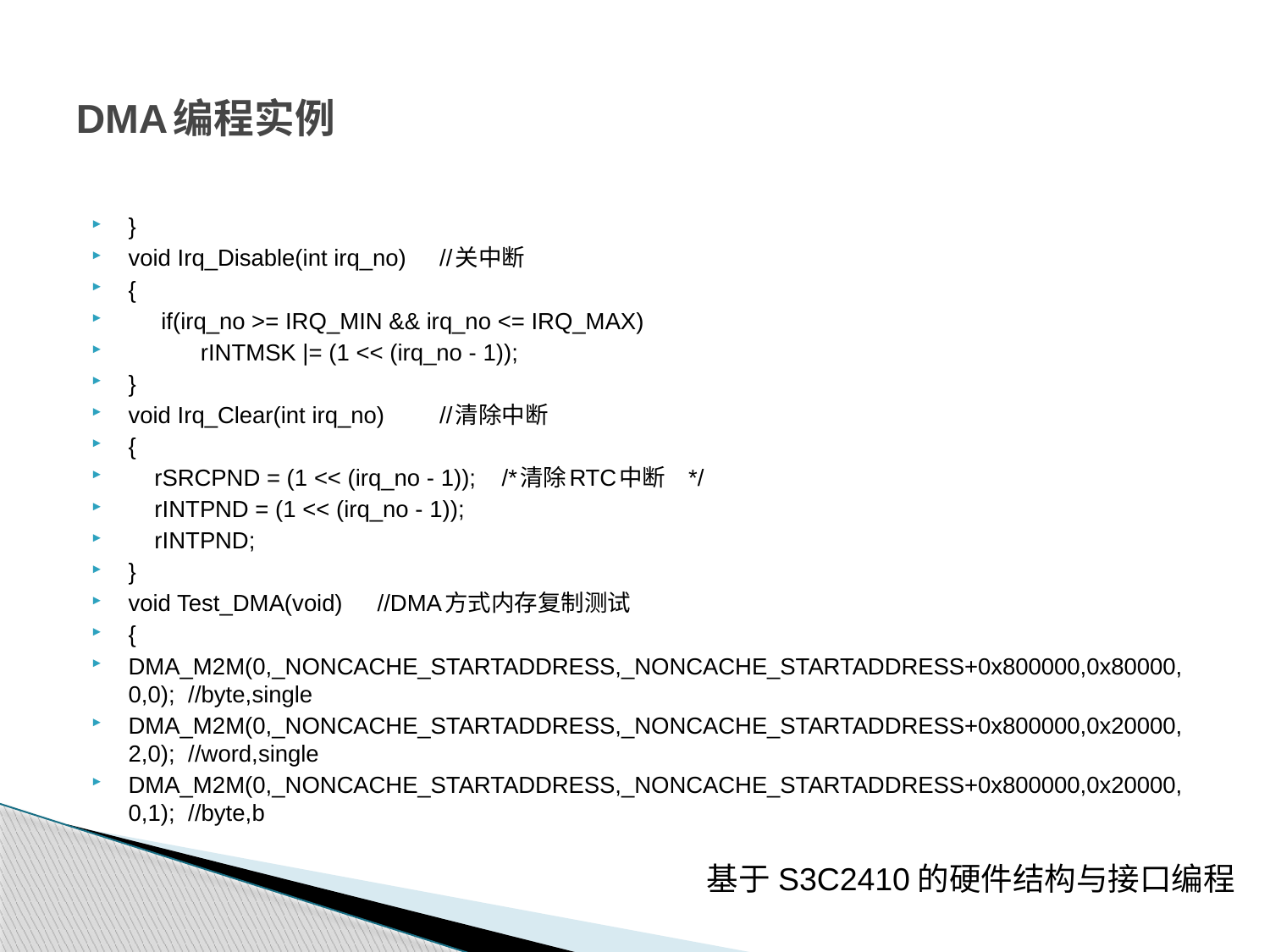

# DMA编程实例
}
void Irq_Disable(int irq_no)  			//关中断
{
     if(irq_no >= IRQ_MIN && irq_no <= IRQ_MAX)
           rINTMSK |= (1 << (irq_no - 1));
}
void Irq_Clear(int irq_no)    			//清除中断
{
    rSRCPND = (1 << (irq_no - 1));			/*清除RTC中断	*/
    rINTPND = (1 << (irq_no - 1));
    rINTPND;
}
void Test_DMA(void)  			//DMA方式内存复制测试
{
DMA_M2M(0,_NONCACHE_STARTADDRESS,_NONCACHE_STARTADDRESS+0x800000,0x80000,0,0);  //byte,single
DMA_M2M(0,_NONCACHE_STARTADDRESS,_NONCACHE_STARTADDRESS+0x800000,0x20000,2,0);  //word,single
DMA_M2M(0,_NONCACHE_STARTADDRESS,_NONCACHE_STARTADDRESS+0x800000,0x20000,0,1);  //byte,b
基于S3C2410的硬件结构与接口编程